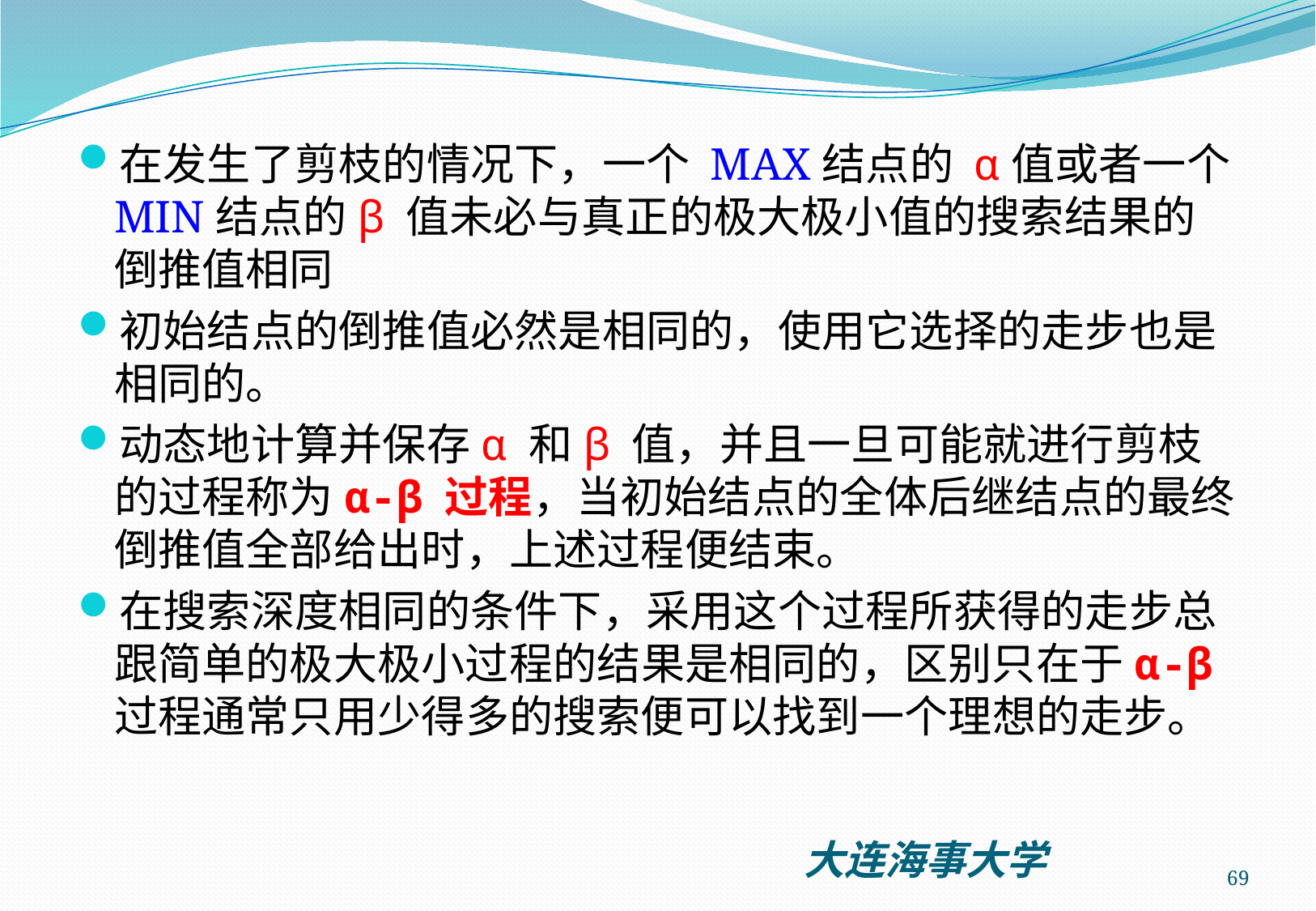

在发生了剪枝的情况下，一个 MAX结点的 α值或者一个 MIN结点的β 值未必与真正的极大极小值的搜索结果的倒推值相同
初始结点的倒推值必然是相同的，使用它选择的走步也是相同的。
动态地计算并保存α 和β 值，并且一旦可能就进行剪枝的过程称为α-β 过程，当初始结点的全体后继结点的最终倒推值全部给出时，上述过程便结束。
在搜索深度相同的条件下，采用这个过程所获得的走步总跟简单的极大极小过程的结果是相同的，区别只在于α-β 过程通常只用少得多的搜索便可以找到一个理想的走步。

69